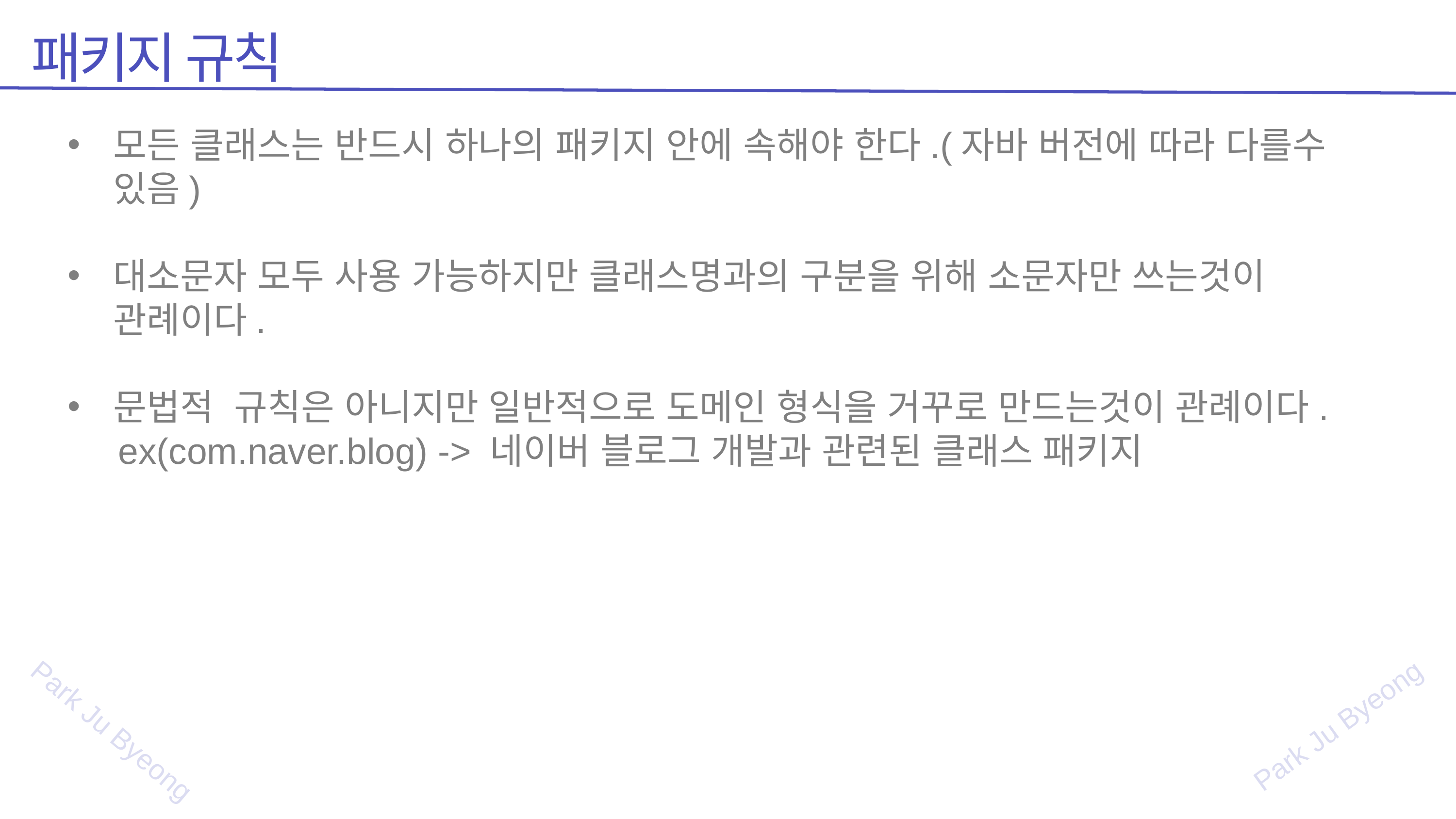

패키지 규칙
모든 클래스는 반드시 하나의 패키지 안에 속해야 한다.(자바 버전에 따라 다를수 있음)

대소문자 모두 사용 가능하지만 클래스명과의 구분을 위해 소문자만 쓰는것이 관례이다.

문법적  규칙은 아니지만 일반적으로 도메인 형식을 거꾸로 만드는것이 관례이다.
     ex(com.naver.blog) -> 네이버 블로그 개발과 관련된 클래스 패키지